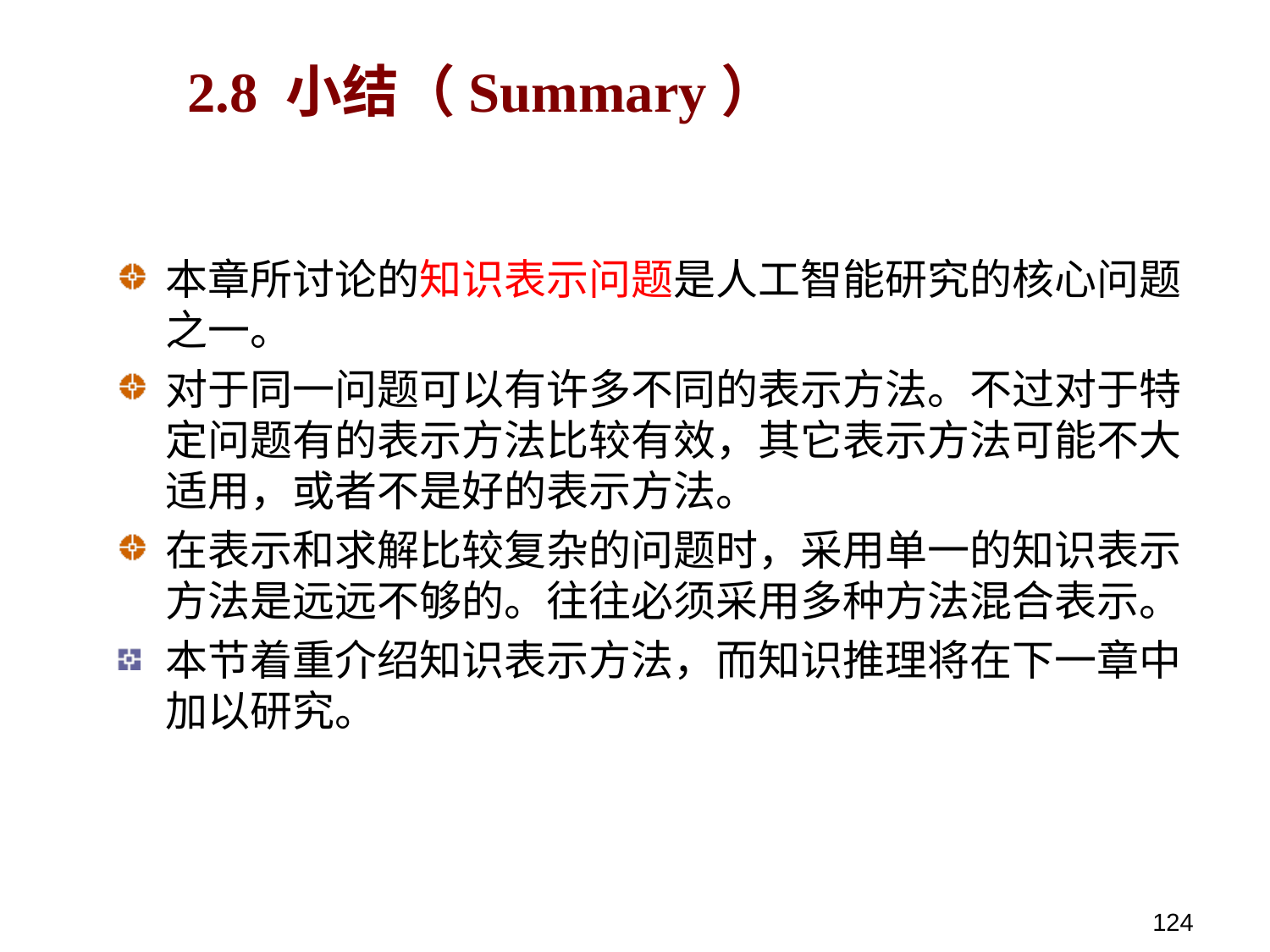

2.8 小结（Summary）
本章所讨论的知识表示问题是人工智能研究的核心问题之一。
对于同一问题可以有许多不同的表示方法。不过对于特定问题有的表示方法比较有效，其它表示方法可能不大适用，或者不是好的表示方法。
在表示和求解比较复杂的问题时，采用单一的知识表示方法是远远不够的。往往必须采用多种方法混合表示。
本节着重介绍知识表示方法，而知识推理将在下一章中加以研究。

124